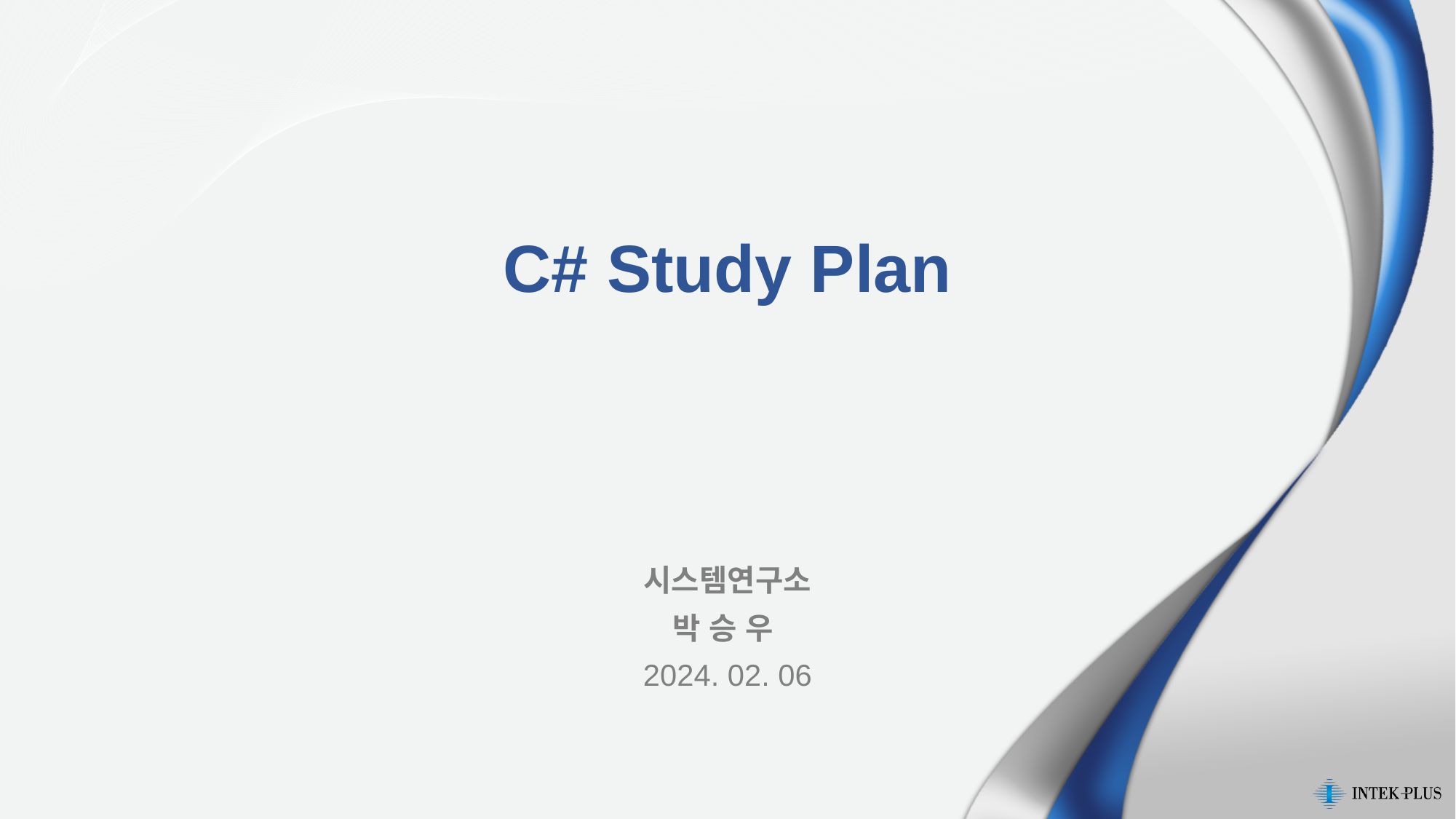

C# Study Plan
시스템연구소
박 승 우
2024. 02. 06